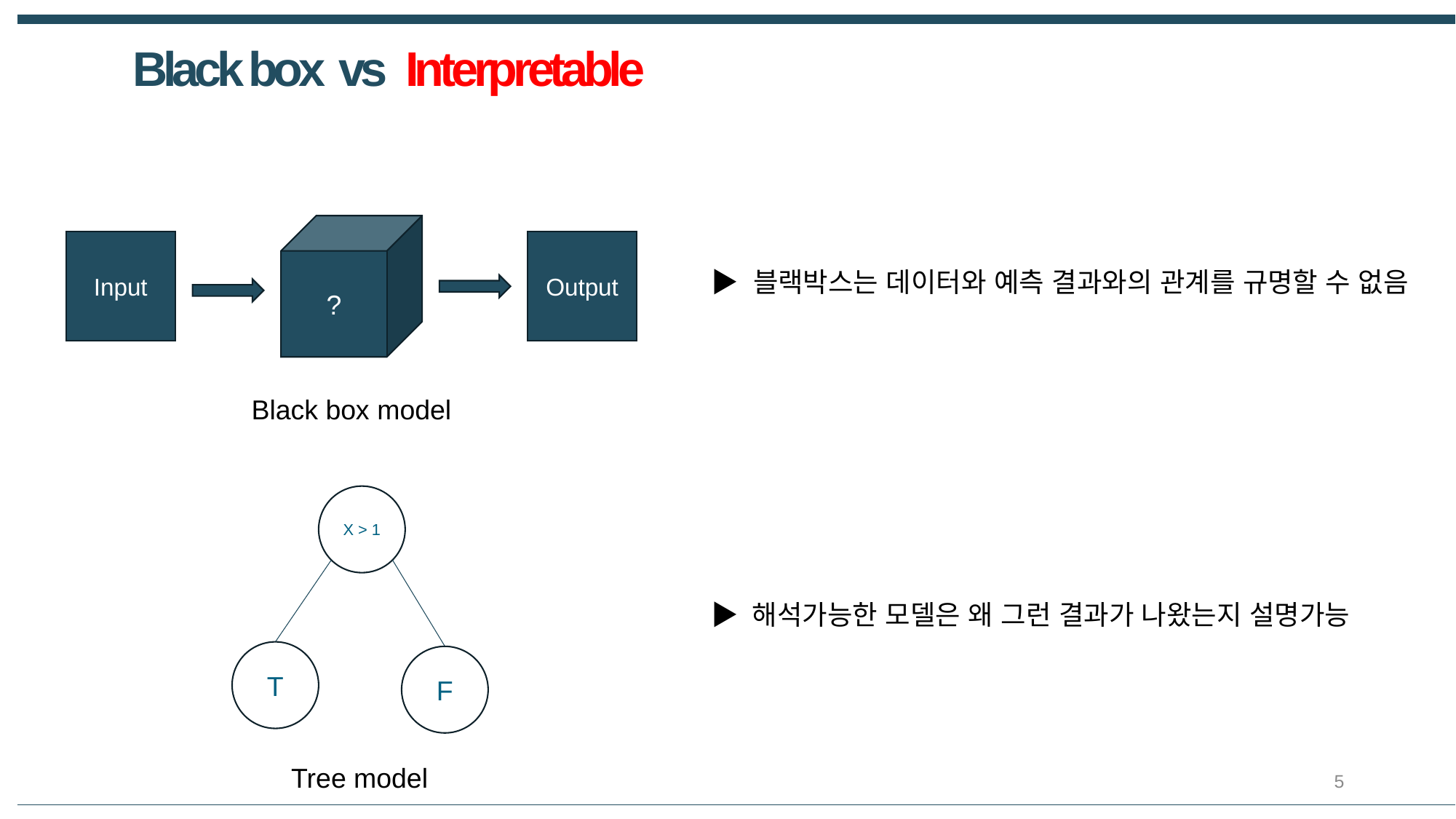

Black box  vs  Interpretable
?
Input
Output

▶ 블랙박스는 데이터와 예측 결과와의 관계를 규명할 수 없음
Black box model
X > 1
T
F
▶ 해석가능한 모델은 왜 그런 결과가 나왔는지 설명가능
Tree model
5